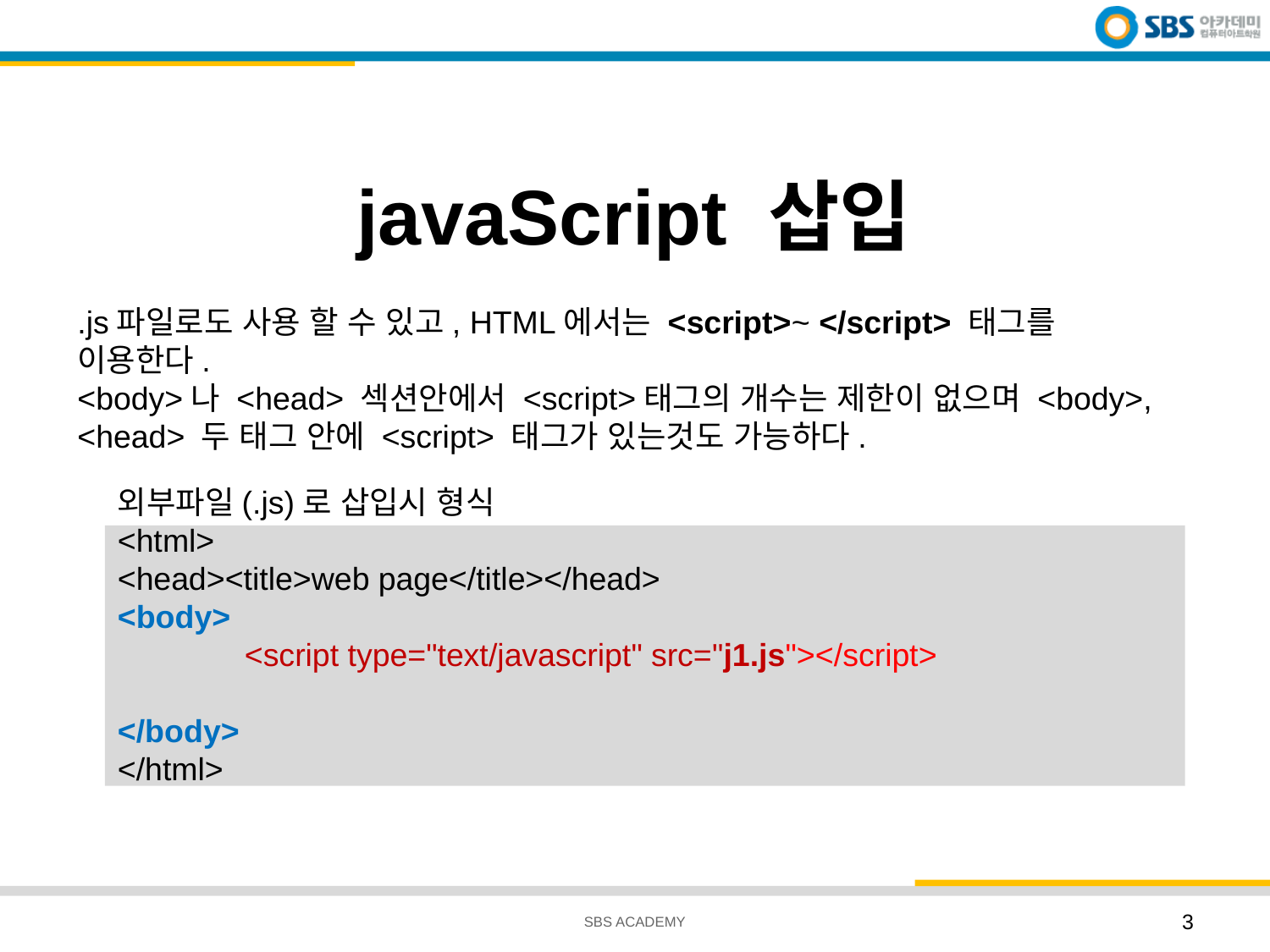

# javaScript 삽입
.js파일로도 사용 할 수 있고, HTML에서는 <script>~ </script> 태그를 이용한다.
<body>나 <head> 섹션안에서 <script>태그의 개수는 제한이 없으며 <body>, <head> 두 태그 안에 <script> 태그가 있는것도 가능하다.
외부파일(.js)로 삽입시 형식
<html>
<head><title>web page</title></head>
<body>
	<script type="text/javascript" src="j1.js"></script>
</body>
</html>

SBS ACADEMY
3